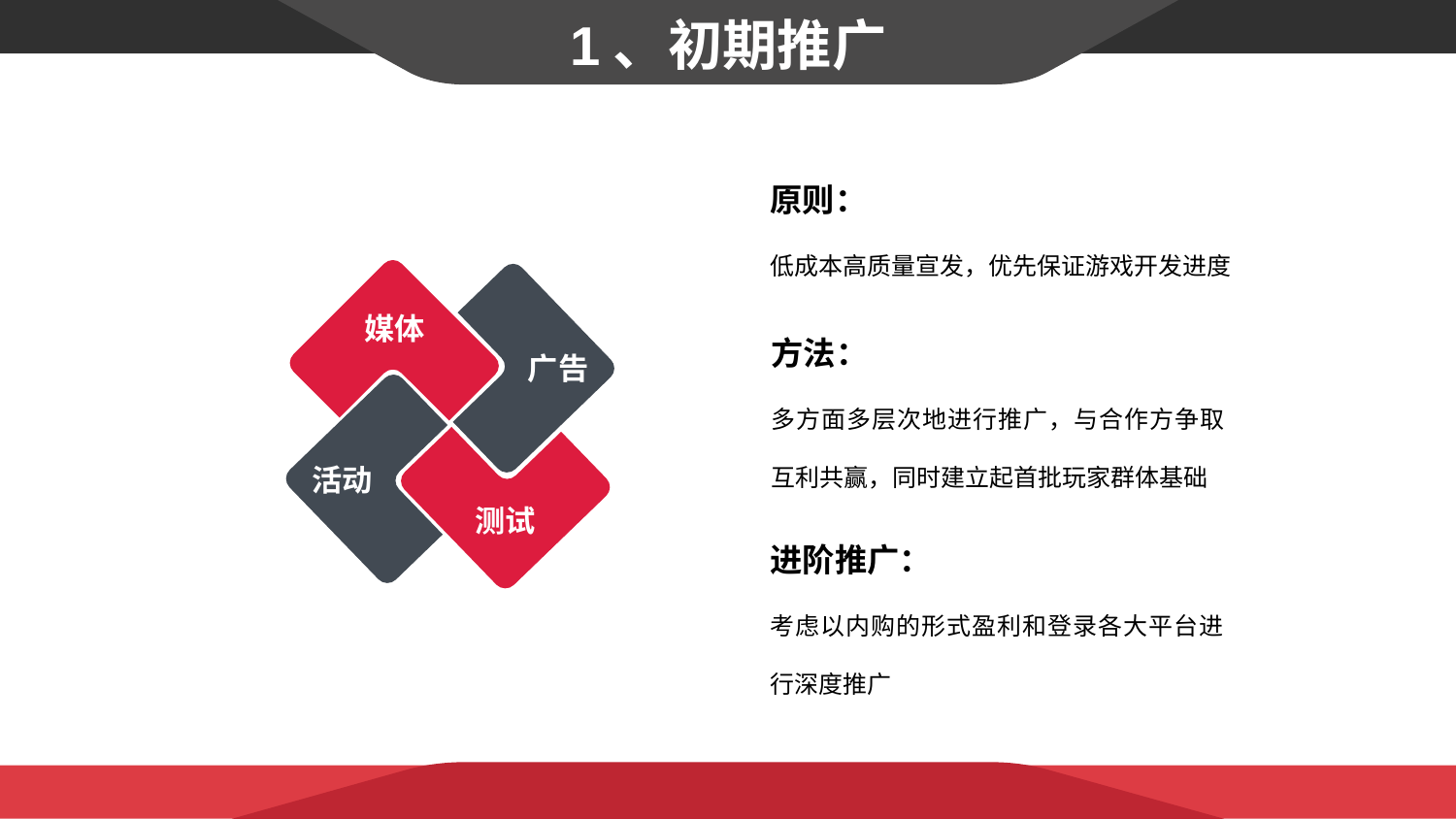

1、初期推广
原则：
低成本高质量宣发，优先保证游戏开发进度
媒体
广告
方法：
多方面多层次地进行推广，与合作方争取互利共赢，同时建立起首批玩家群体基础
活动
测试
进阶推广：
考虑以内购的形式盈利和登录各大平台进行深度推广